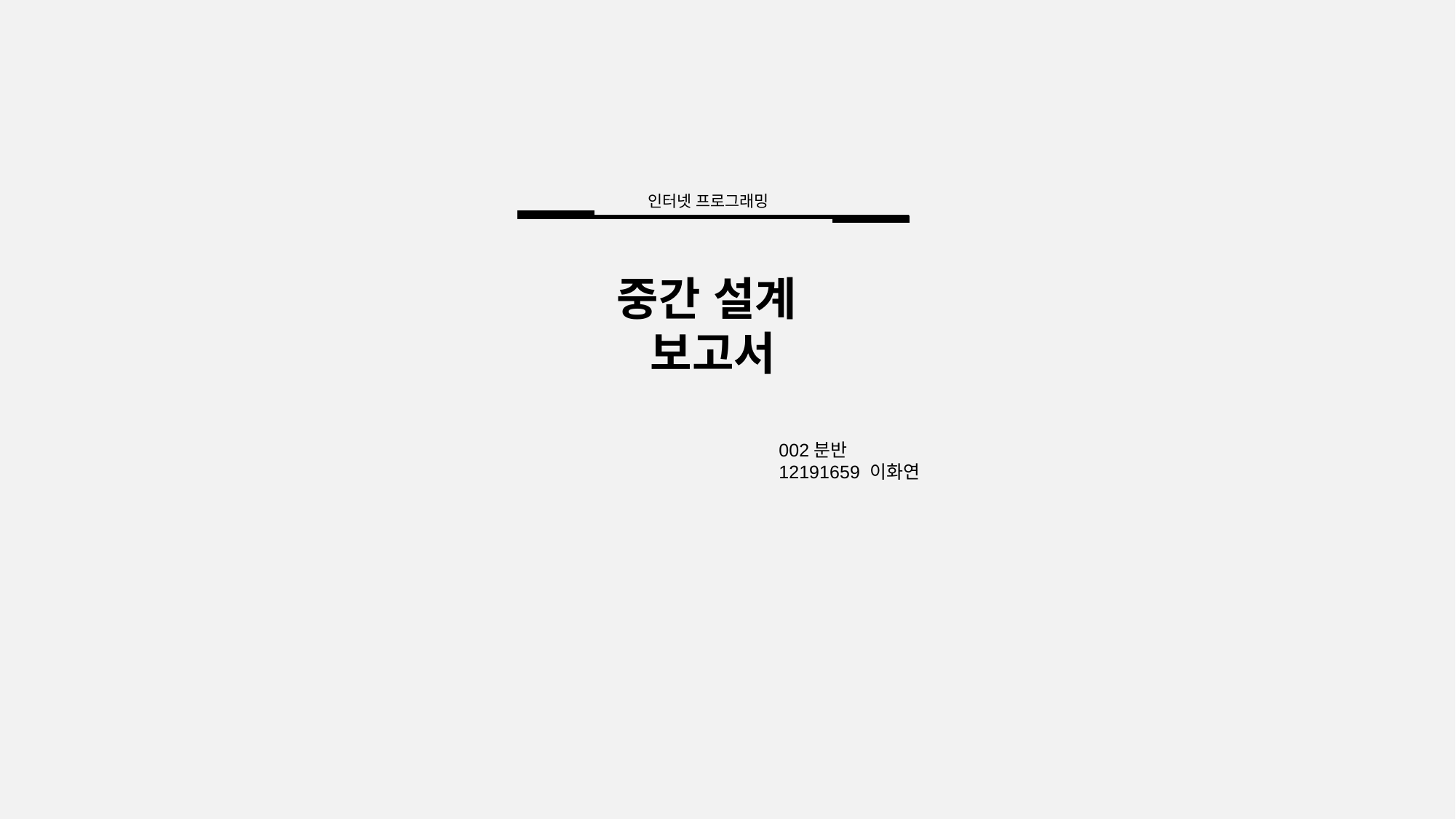

인터넷 프로그래밍

중간 설계
보고서
002분반
12191659 이화연